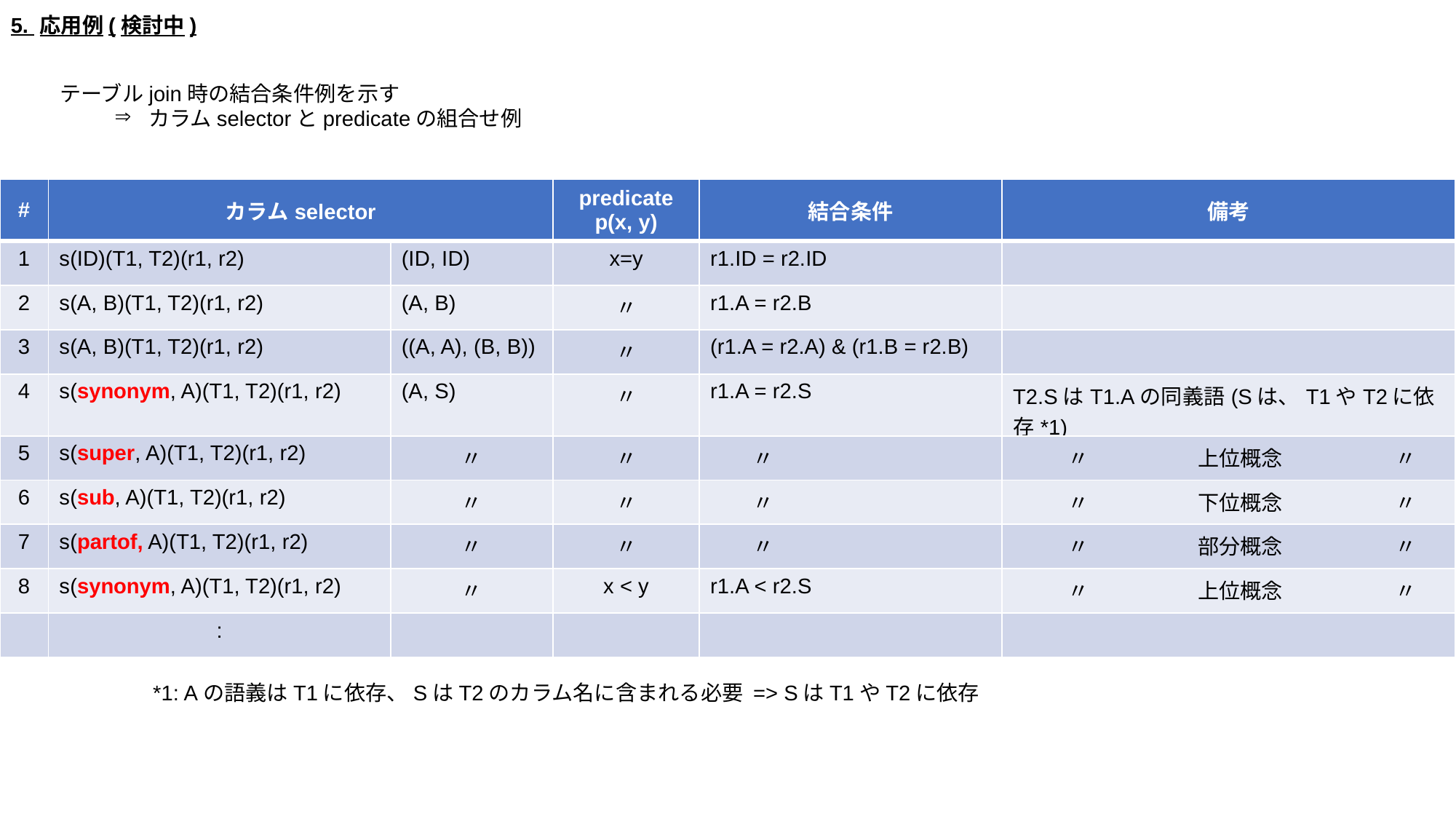

5. 応用例(検討中)
テーブルjoin時の結合条件例を示す
カラムselectorとpredicateの組合せ例
| # | カラムselector |  | predicate p(x, y) | 結合条件 | 備考 |
| --- | --- | --- | --- | --- | --- |
| 1 | s(ID)(T1, T2)(r1, r2) | (ID, ID) | x=y | r1.ID = r2.ID |  |
| 2 | s(A, B)(T1, T2)(r1, r2) | (A, B) | 〃 | r1.A = r2.B |  |
| 3 | s(A, B)(T1, T2)(r1, r2) | ((A, A), (B, B)) | 〃 | (r1.A = r2.A) & (r1.B = r2.B) |  |
| 4 | s(synonym, A)(T1, T2)(r1, r2) | (A, S) | 〃 | r1.A = r2.S | T2.SはT1.Aの同義語(Sは、T1やT2に依存\*1) |
| 5 | s(super, A)(T1, T2)(r1, r2) | 〃 | 〃 | 〃 | 〃 　上位概念 〃 |
| 6 | s(sub, A)(T1, T2)(r1, r2) | 〃 | 〃 | 〃 | 〃 　下位概念 〃 |
| 7 | s(partof, A)(T1, T2)(r1, r2) | 〃 | 〃 | 〃 | 〃 　部分概念 〃 |
| 8 | s(synonym, A)(T1, T2)(r1, r2) | 〃 | x < y | r1.A < r2.S | 〃 　上位概念 〃 |
|  | : |  |  |  |  |
*1: Aの語義はT1に依存、SはT2のカラム名に含まれる必要 => SはT1やT2に依存